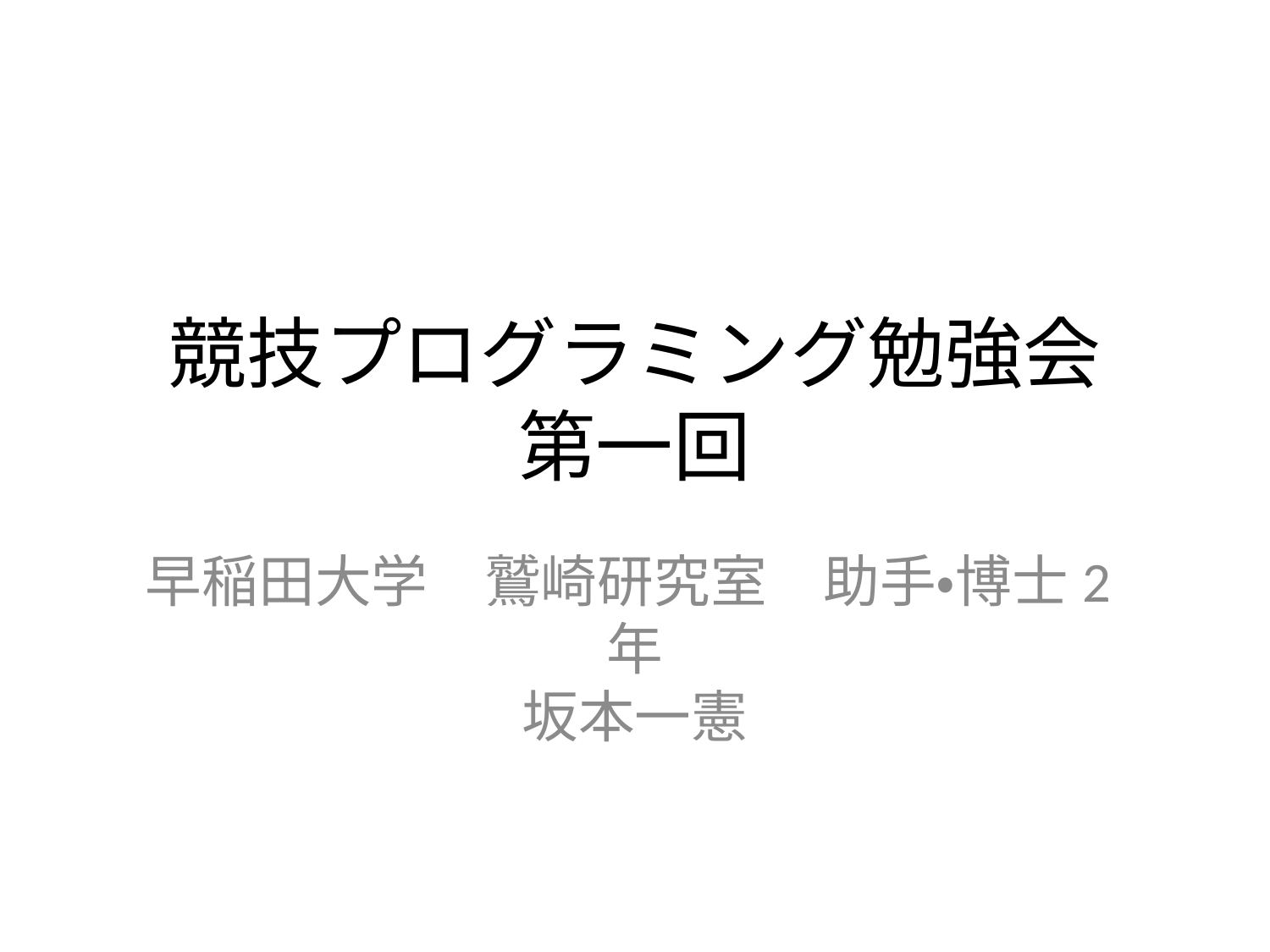

# 競技プログラミング勉強会 第一回
早稲田大学　鷲崎研究室　助手・博士2年
坂本一憲